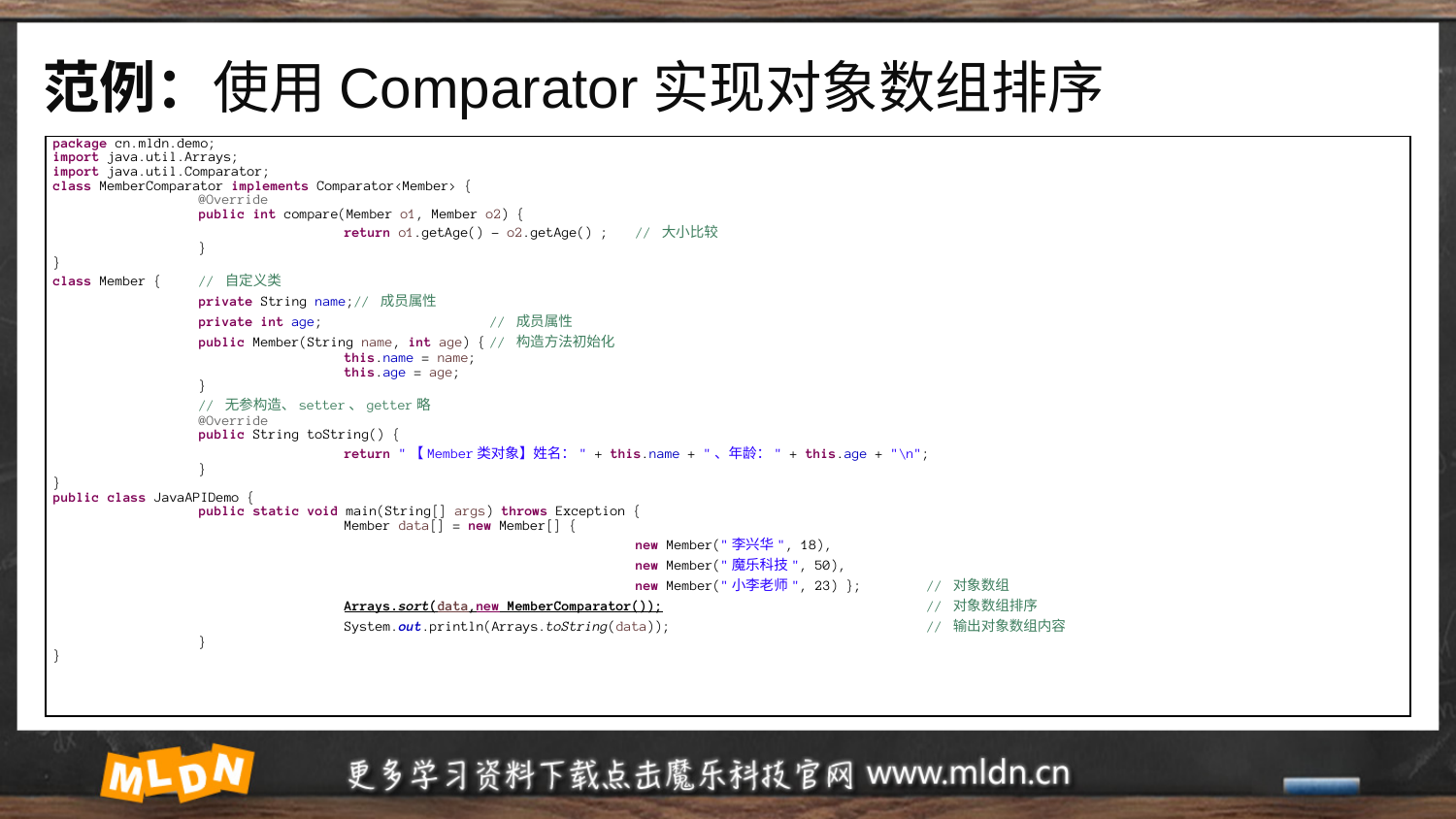

# 范例：使用Comparator实现对象数组排序
| package cn.mldn.demo; import java.util.Arrays; import java.util.Comparator; class MemberComparator implements Comparator<Member> { @Override public int compare(Member o1, Member o2) { return o1.getAge() - o2.getAge() ; // 大小比较 } } class Member { // 自定义类 private String name;// 成员属性 private int age; // 成员属性 public Member(String name, int age) { // 构造方法初始化 this.name = name; this.age = age; } // 无参构造、setter、getter略 @Override public String toString() { return "【Member类对象】姓名：" + this.name + "、年龄：" + this.age + "\n"; } } public class JavaAPIDemo { public static void main(String[] args) throws Exception { Member data[] = new Member[] { new Member("李兴华", 18), new Member("魔乐科技", 50), new Member("小李老师", 23) }; // 对象数组 Arrays.sort(data,new MemberComparator()); // 对象数组排序 System.out.println(Arrays.toString(data)); // 输出对象数组内容 } } |
| --- |